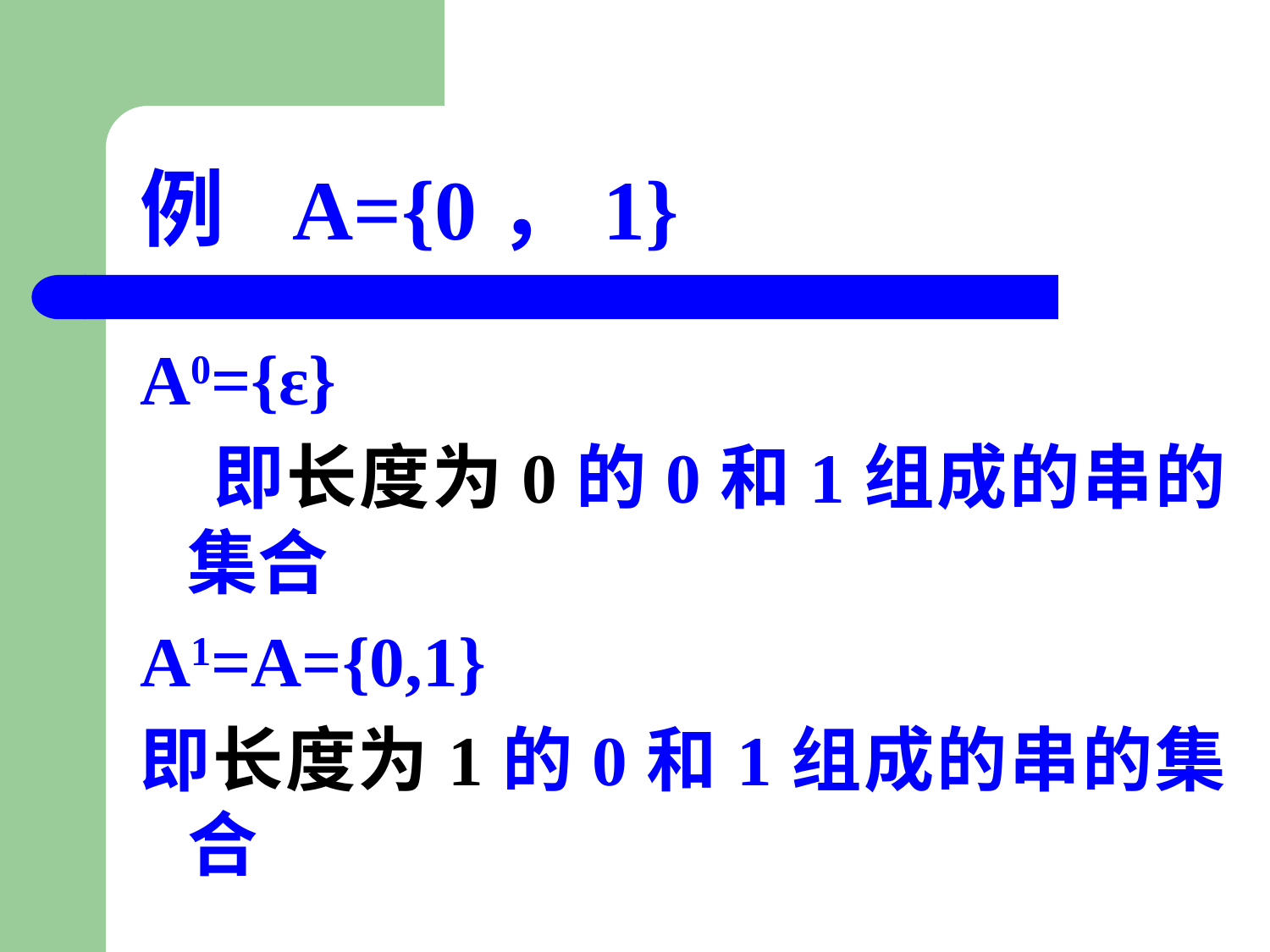

# 例   A={0，1}
A0={ε}
   即长度为0的0和1组成的串的集合
A1=A={0,1}
即长度为1的0和1组成的串的集合